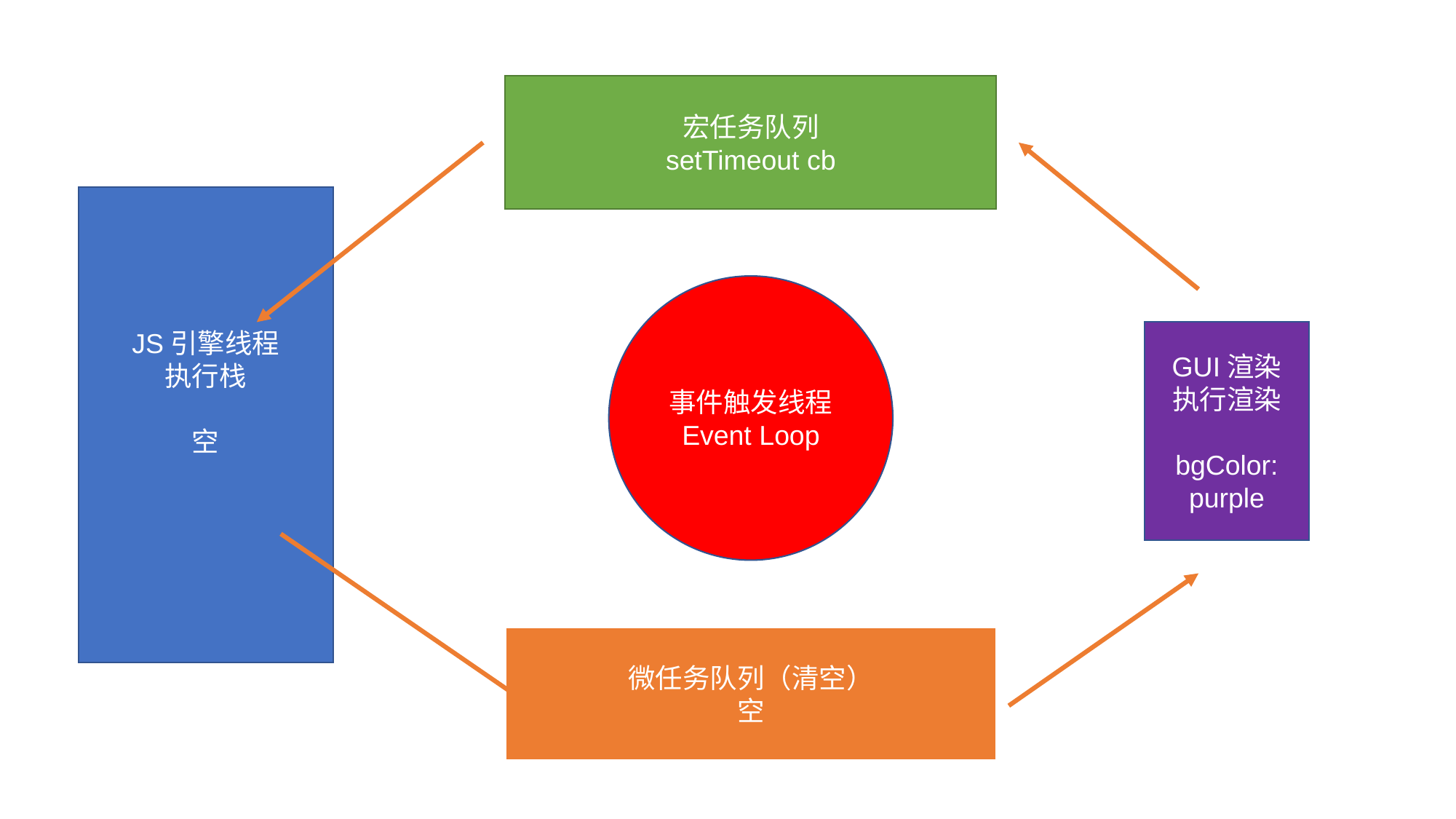

宏任务队列
setTimeout cb
JS引擎线程
执行栈

空

事件触发线程
Event Loop
GUI渲染
执行渲染

bgColor: purple
微任务队列（清空）
空